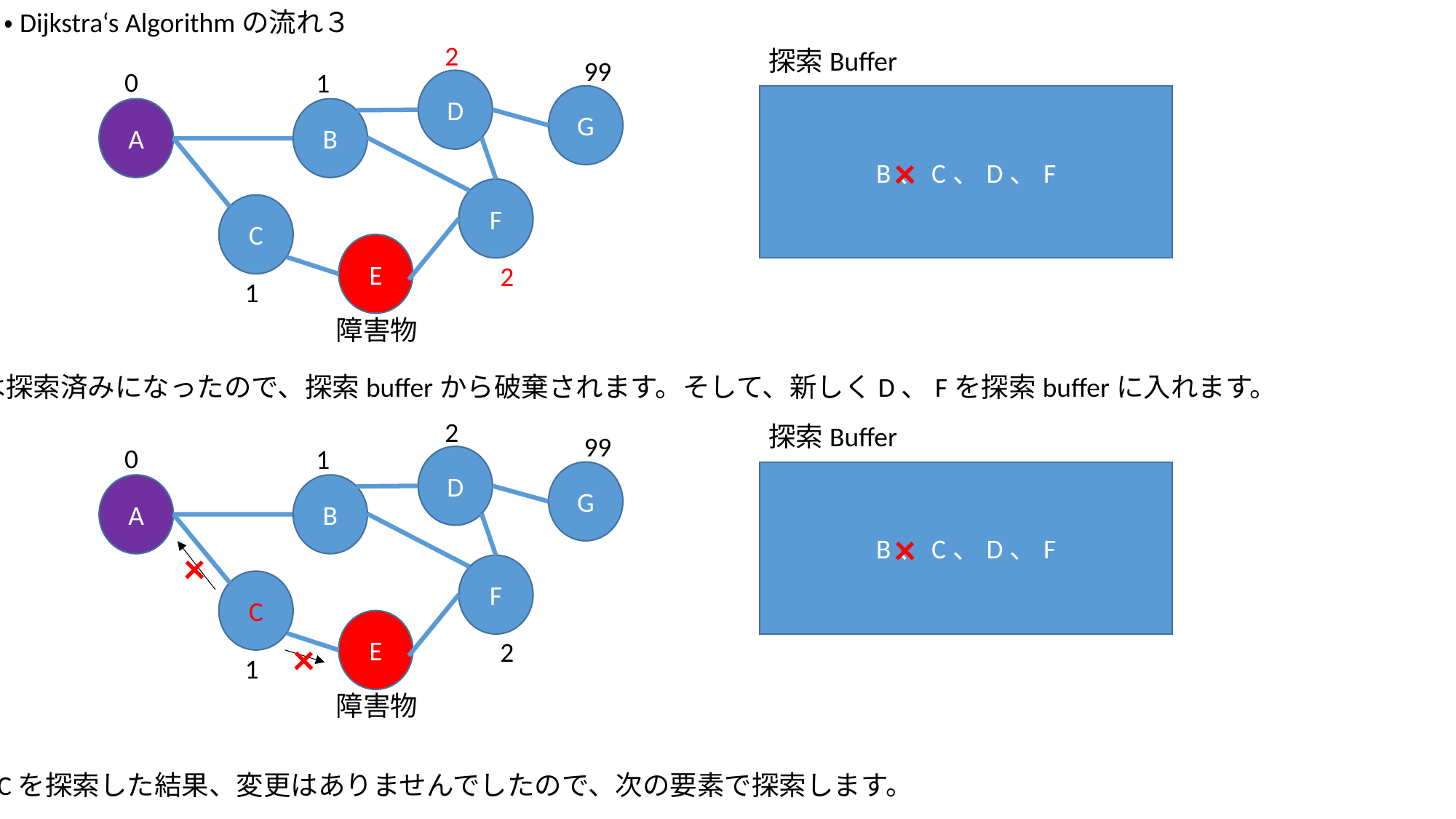

・Dijkstra‘s Algorithmの流れ３
2
探索Buffer
99
0
1
D
G
B、C、D、F
A
B
×
F
C
E
2
1
障害物
Bは探索済みになったので、探索bufferから破棄されます。そして、新しくD、Fを探索bufferに入れます。
2
探索Buffer
99
0
1
D
G
B、C、D、F
A
B
×
×
F
C
E
×
2
1
障害物
Cを探索した結果、変更はありませんでしたので、次の要素で探索します。